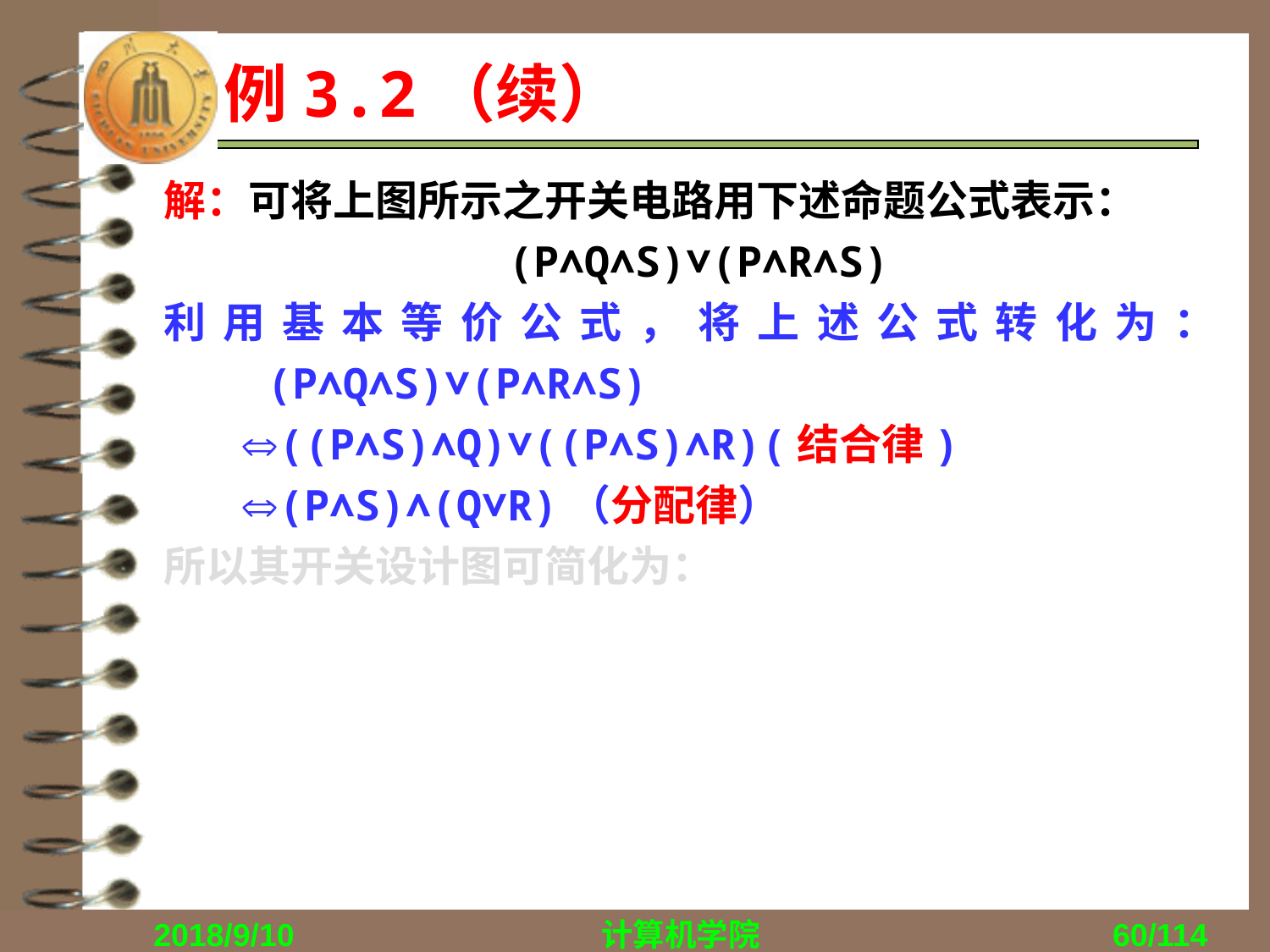

# 例3.2（续）
解：可将上图所示之开关电路用下述命题公式表示：
(P∧Q∧S)∨(P∧R∧S)
利用基本等价公式，将上述公式转化为：
  (P∧Q∧S)∨(P∧R∧S)
   ⇔((P∧S)∧Q)∨((P∧S)∧R)(结合律)
   ⇔(P∧S)∧(Q∨R)（分配律）
所以其开关设计图可简化为：
2018/9/10
计算机学院
60/114